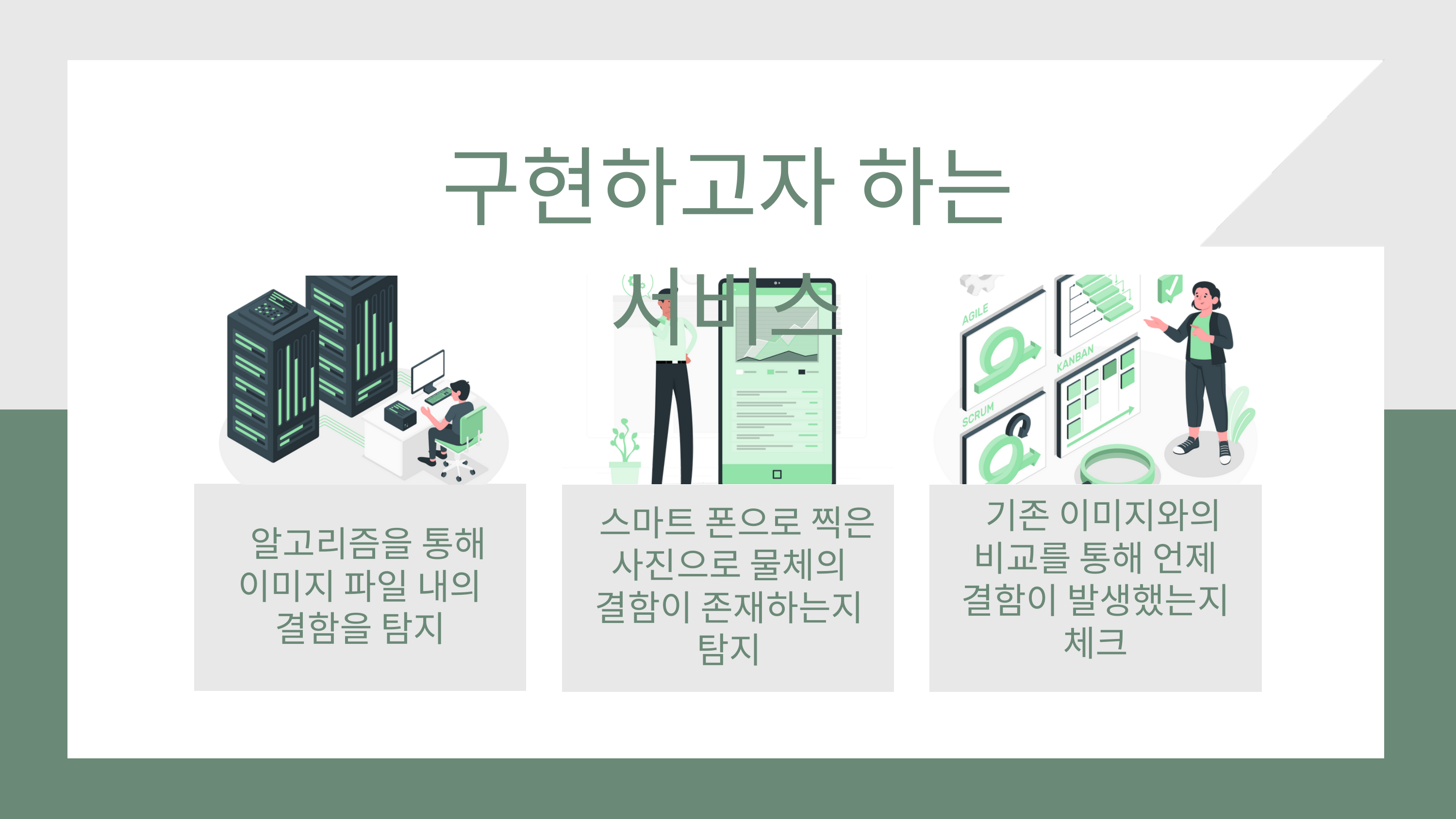

구현하고자 하는 서비스

 기존 이미지와의 비교를 통해 언제 결함이 발생했는지 체크
 스마트 폰으로 찍은 사진으로 물체의 결함이 존재하는지 탐지
 알고리즘을 통해 이미지 파일 내의 결함을 탐지